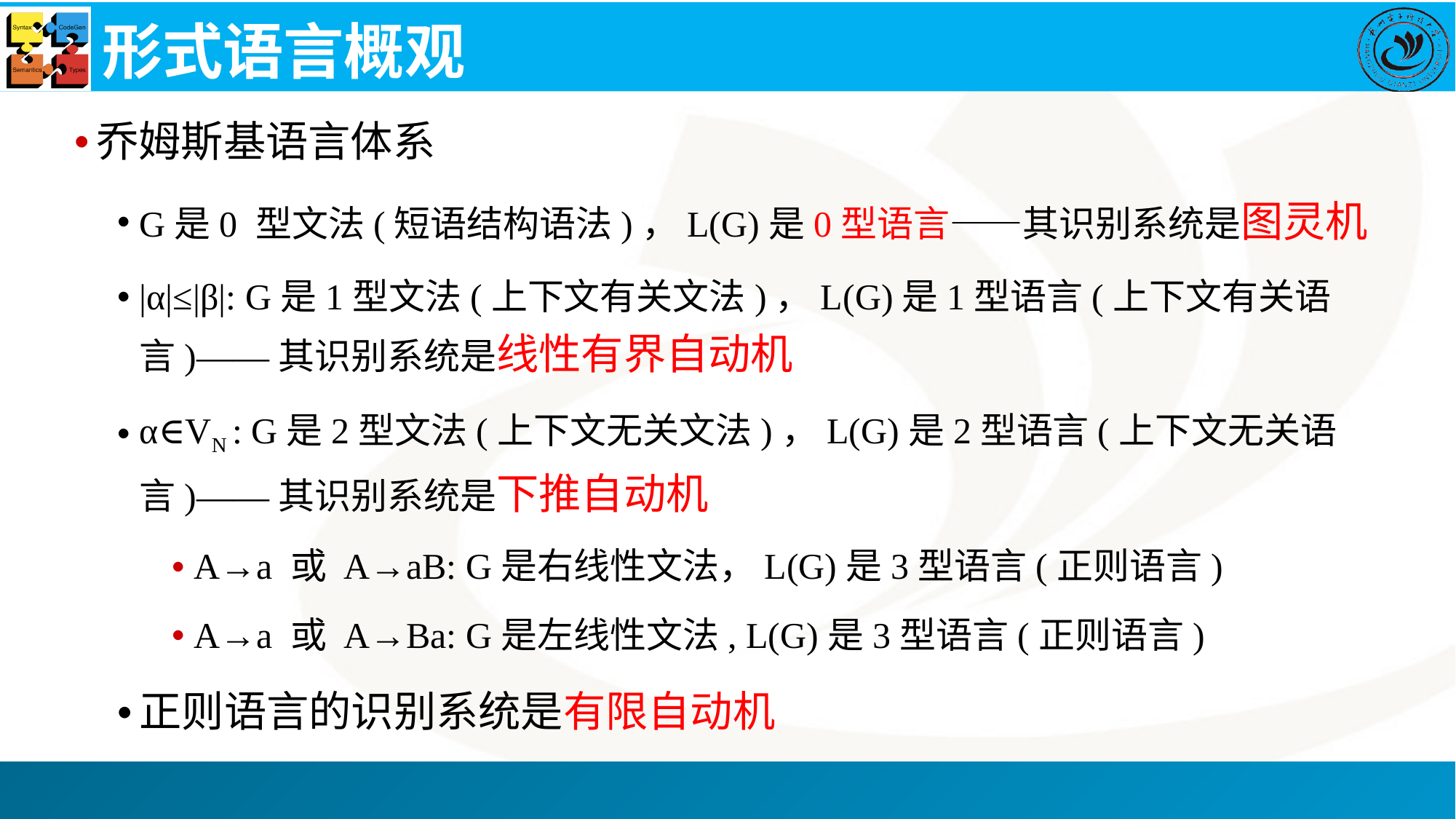

# 形式语言概观
乔姆斯基语言体系
G是0 型文法(短语结构语法)，L(G)是0型语言——其识别系统是图灵机
|α|≤|β|: G是1型文法(上下文有关文法)，L(G)是1型语言(上下文有关语言)——其识别系统是线性有界自动机
α∈VN : G是2型文法(上下文无关文法)，L(G)是2型语言(上下文无关语言)——其识别系统是下推自动机
A→a 或 A→aB: G是右线性文法，L(G)是3型语言(正则语言)
A→a 或 A→Ba: G是左线性文法, L(G)是3型语言(正则语言)
正则语言的识别系统是有限自动机
85